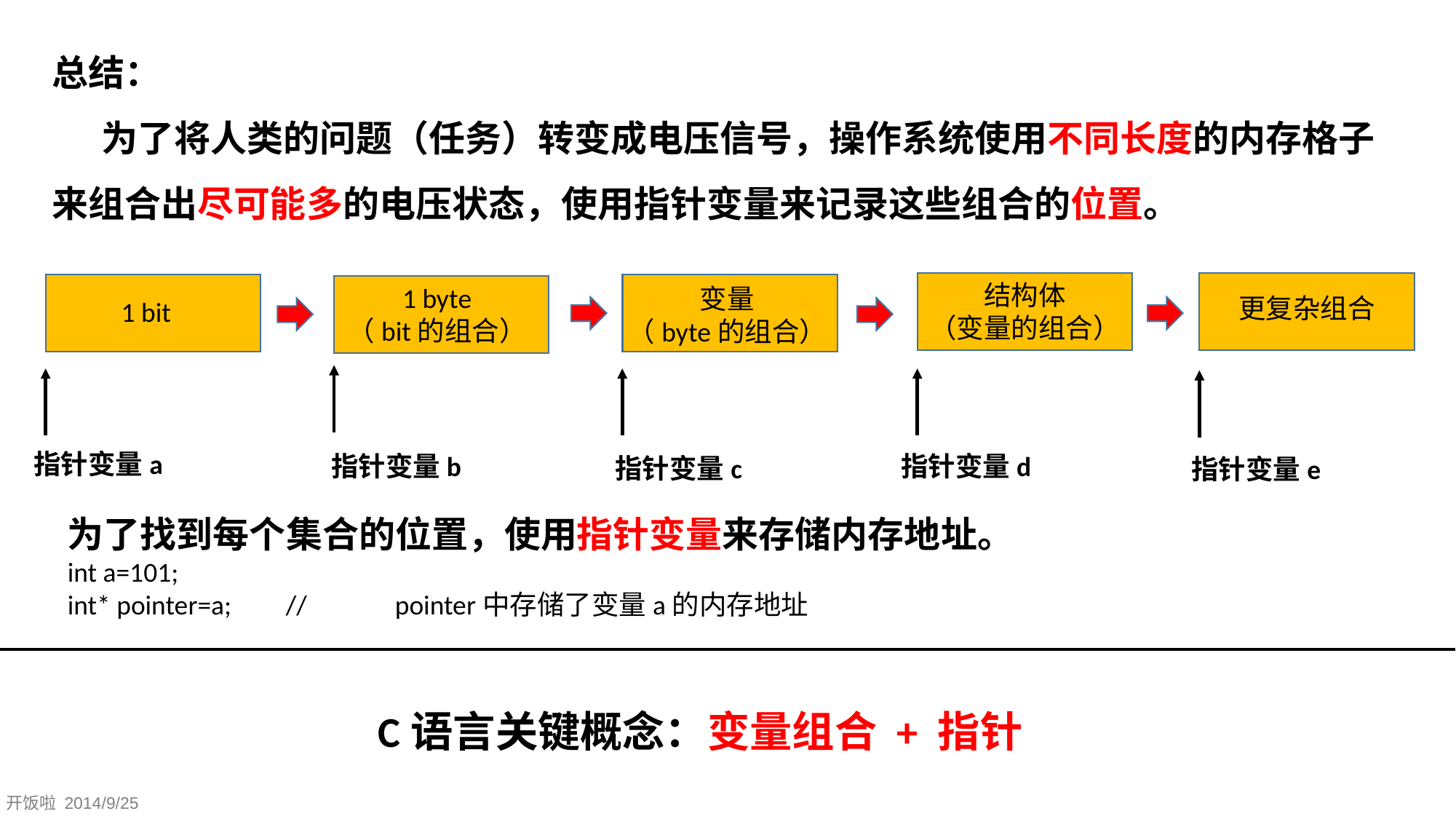

总结：
     为了将人类的问题（任务）转变成电压信号，操作系统使用不同长度的内存格子来组合出尽可能多的电压状态，使用指针变量来记录这些组合的位置。

结构体
（变量的组合）

更复杂组合

1 bit

变量
（byte的组合）

1 byte
（bit的组合）

指针变量a
指针变量b
指针变量d
指针变量c
指针变量e
为了找到每个集合的位置，使用指针变量来存储内存地址。
int a=101;
int* pointer=a;	//	pointer中存储了变量a的内存地址
C语言关键概念：变量组合 + 指针